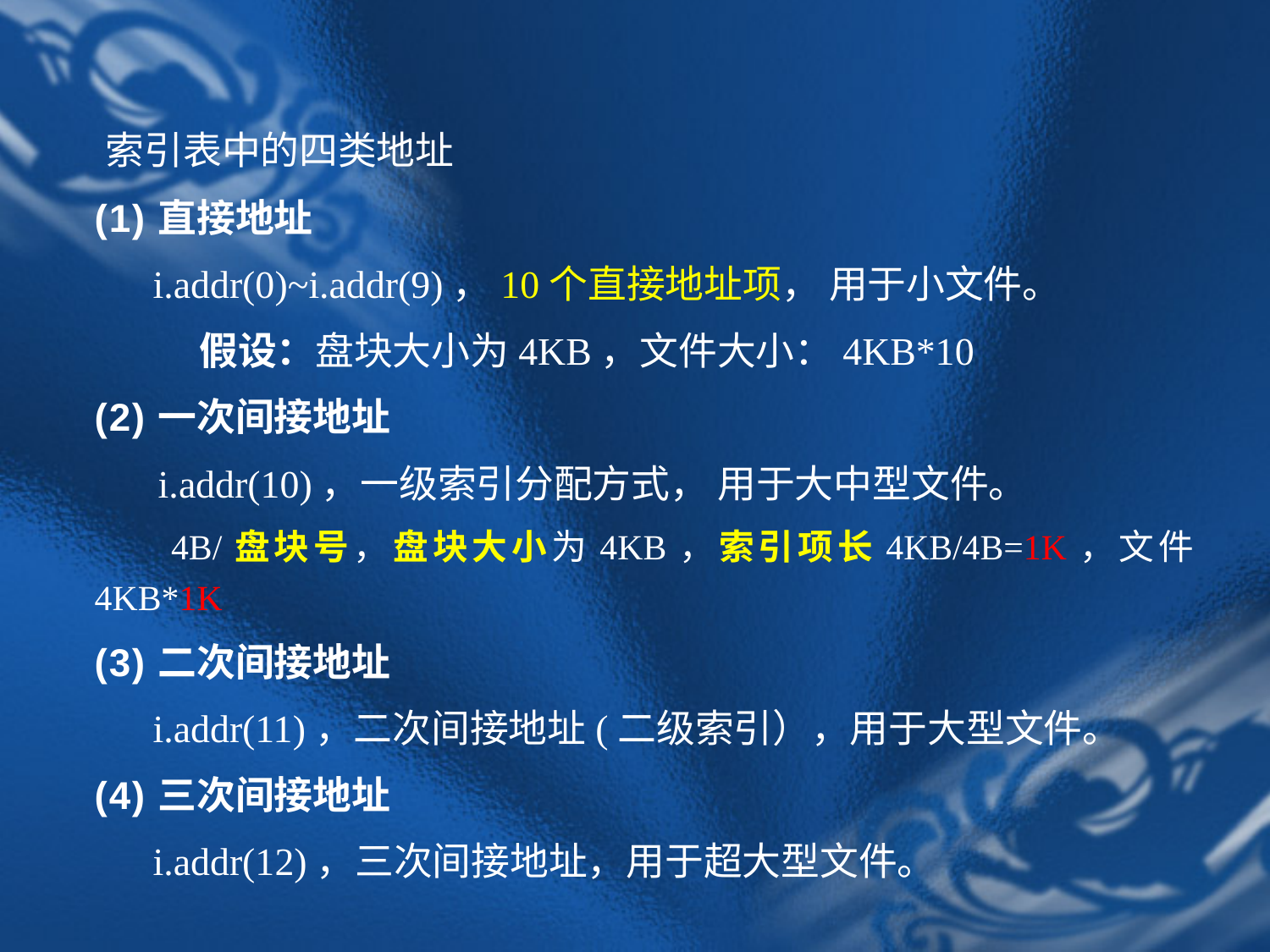

索引表中的四类地址
直接地址
      i.addr(0)~i.addr(9)，10个直接地址项， 用于小文件。
           假设：盘块大小为4KB，文件大小：4KB*10
一次间接地址
i.addr(10)，一级索引分配方式， 用于大中型文件。
 4B/盘块号，盘块大小为4KB，索引项长4KB/4B=1K，文件4KB*1K
二次间接地址
      i.addr(11)，二次间接地址(二级索引），用于大型文件。
三次间接地址
      i.addr(12)，三次间接地址，用于超大型文件。